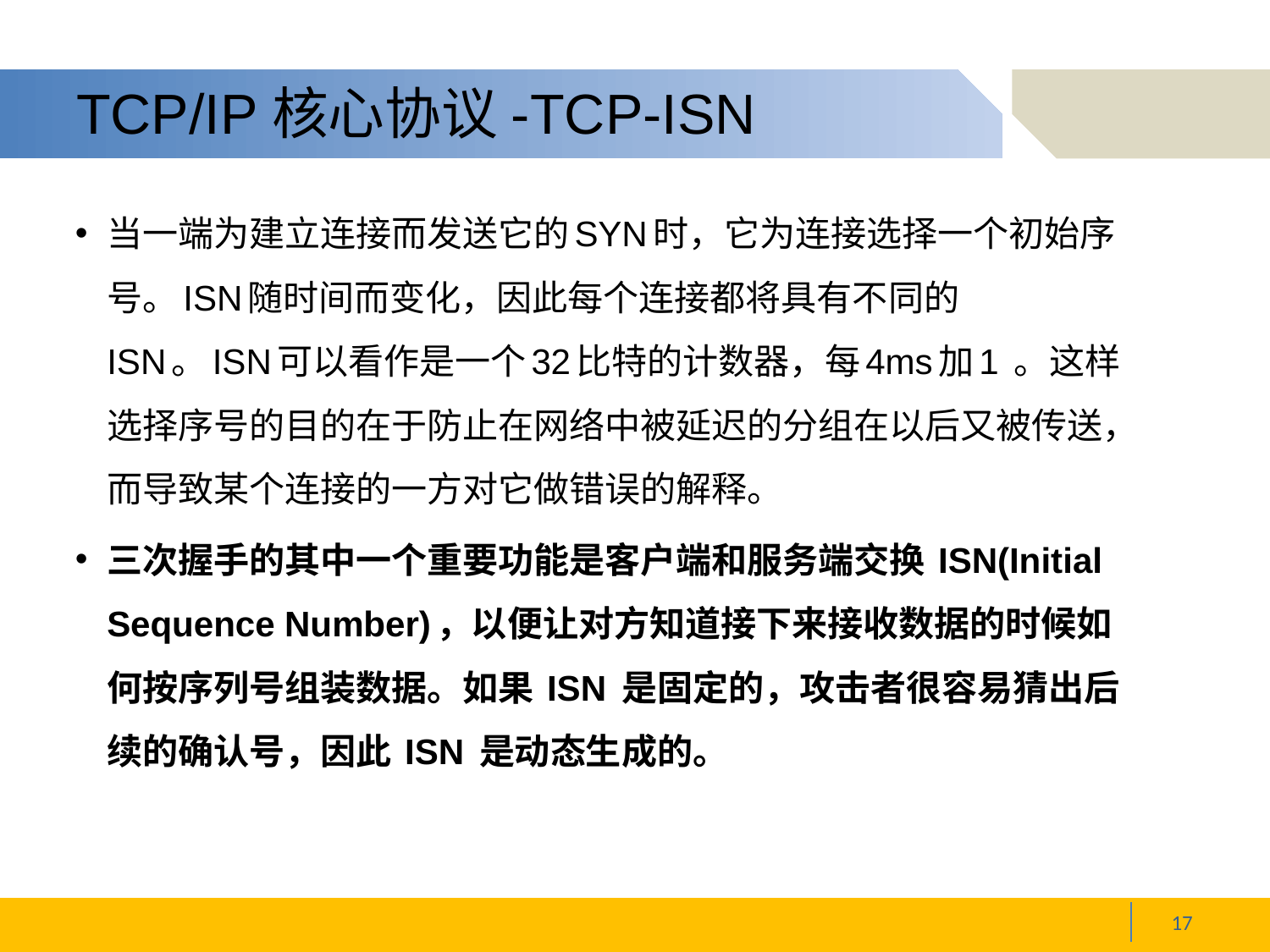

# TCP/IP核心协议-TCP-ISN
当一端为建立连接而发送它的SYN时，它为连接选择一个初始序号。ISN随时间而变化，因此每个连接都将具有不同的ISN。ISN可以看作是一个32比特的计数器，每4ms加1 。这样选择序号的目的在于防止在网络中被延迟的分组在以后又被传送，而导致某个连接的一方对它做错误的解释。
三次握手的其中一个重要功能是客户端和服务端交换 ISN(Initial Sequence Number)，以便让对方知道接下来接收数据的时候如何按序列号组装数据。如果 ISN 是固定的，攻击者很容易猜出后续的确认号，因此 ISN 是动态生成的。

17